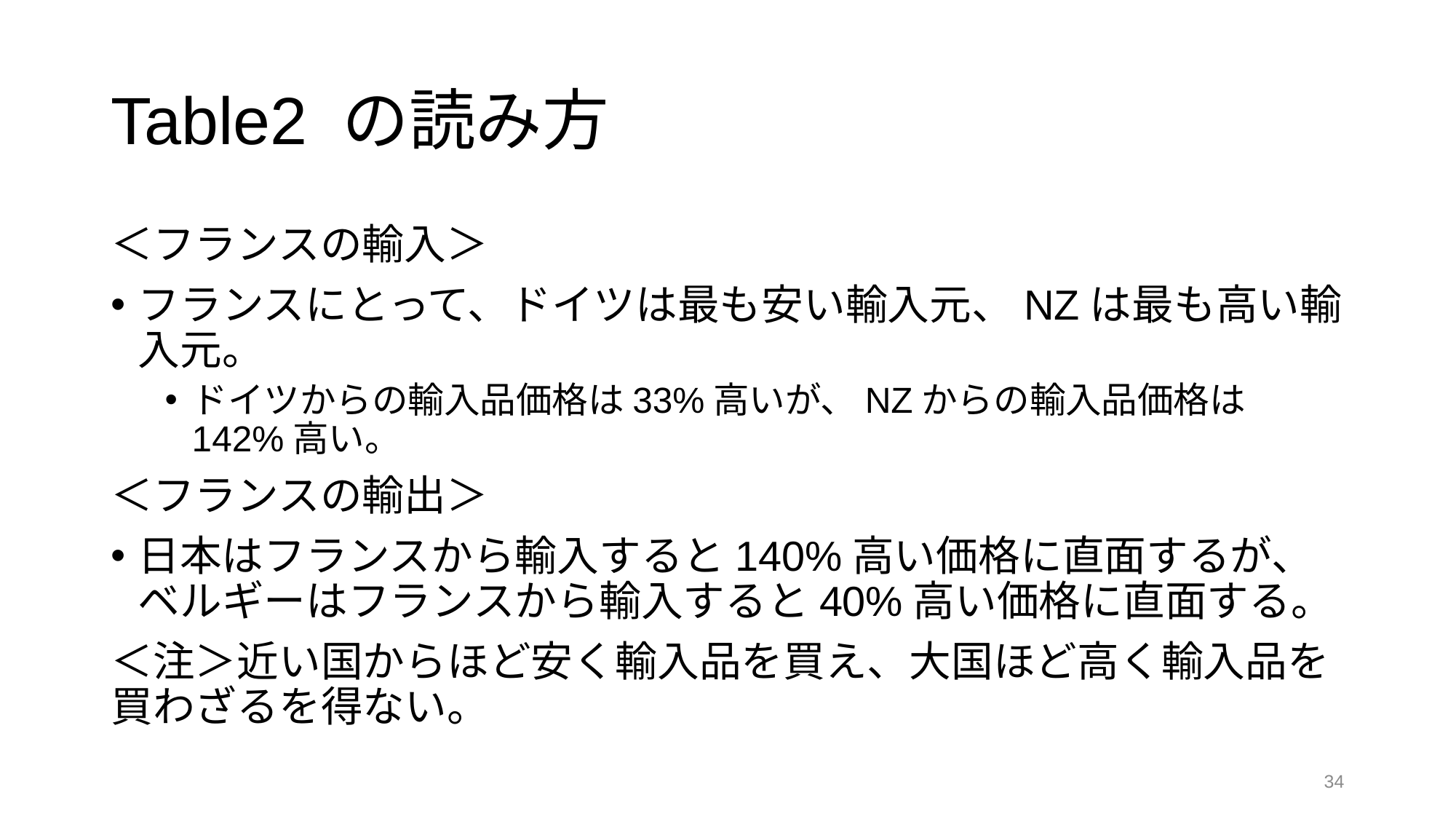

# Table2 の読み方
＜フランスの輸入＞
フランスにとって、ドイツは最も安い輸入元、NZは最も高い輸入元。
ドイツからの輸入品価格は33%高いが、NZからの輸入品価格は142%高い。
＜フランスの輸出＞
日本はフランスから輸入すると140%高い価格に直面するが、ベルギーはフランスから輸入すると40%高い価格に直面する。
＜注＞近い国からほど安く輸入品を買え、大国ほど高く輸入品を買わざるを得ない。
34